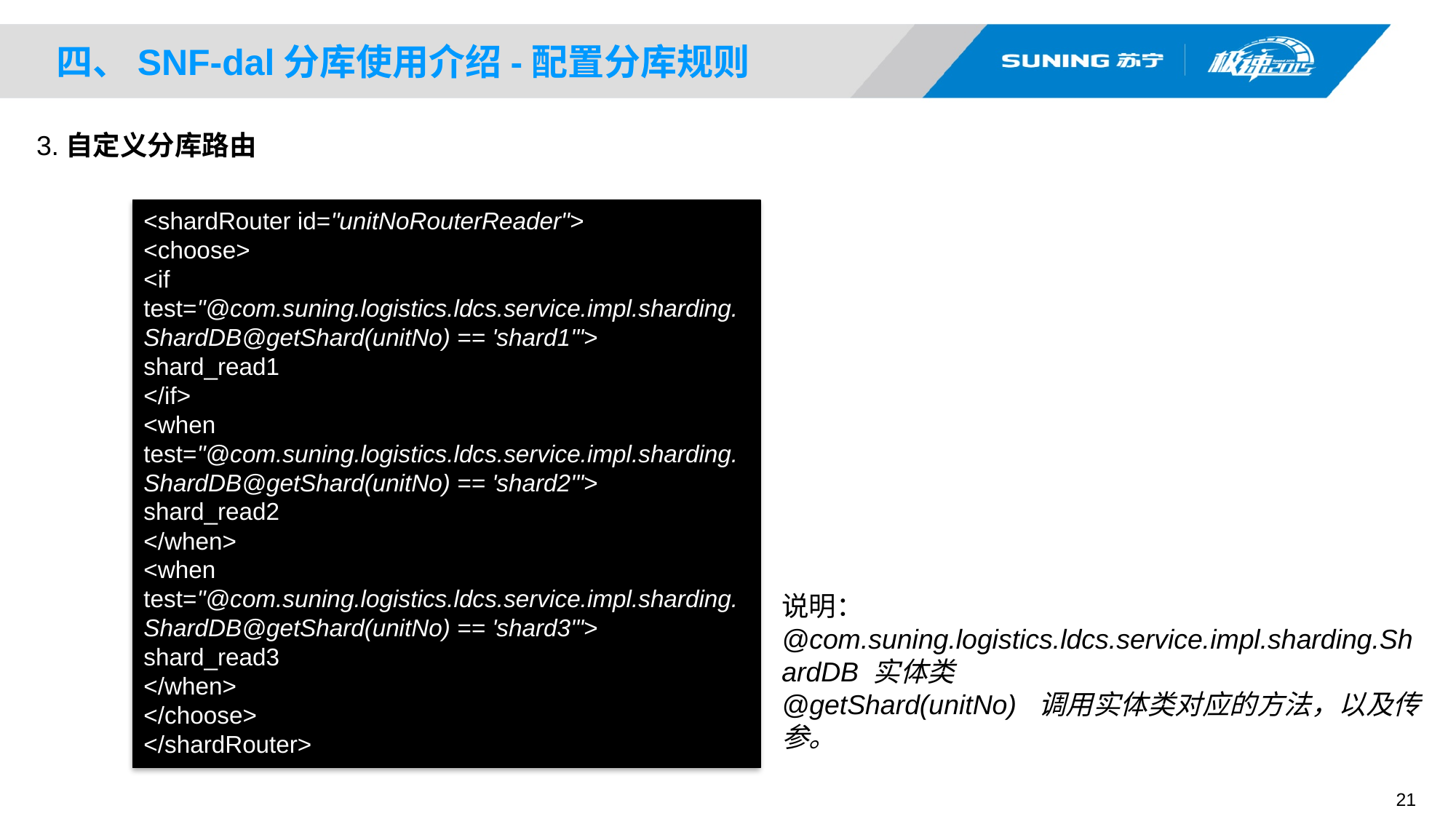

# 四、SNF-dal分库使用介绍-配置分库规则

3.自定义分库路由
<shardRouter id="unitNoRouterReader">
<choose>
<if
test="@com.suning.logistics.ldcs.service.impl.sharding.ShardDB@getShard(unitNo) == 'shard1'">
shard_read1
</if>
<when
test="@com.suning.logistics.ldcs.service.impl.sharding.ShardDB@getShard(unitNo) == 'shard2'">
shard_read2
</when>
<when
test="@com.suning.logistics.ldcs.service.impl.sharding.ShardDB@getShard(unitNo) == 'shard3'">
shard_read3
</when>
</choose>
</shardRouter>
说明：
@com.suning.logistics.ldcs.service.impl.sharding.ShardDB 实体类
@getShard(unitNo)  调用实体类对应的方法，以及传参。